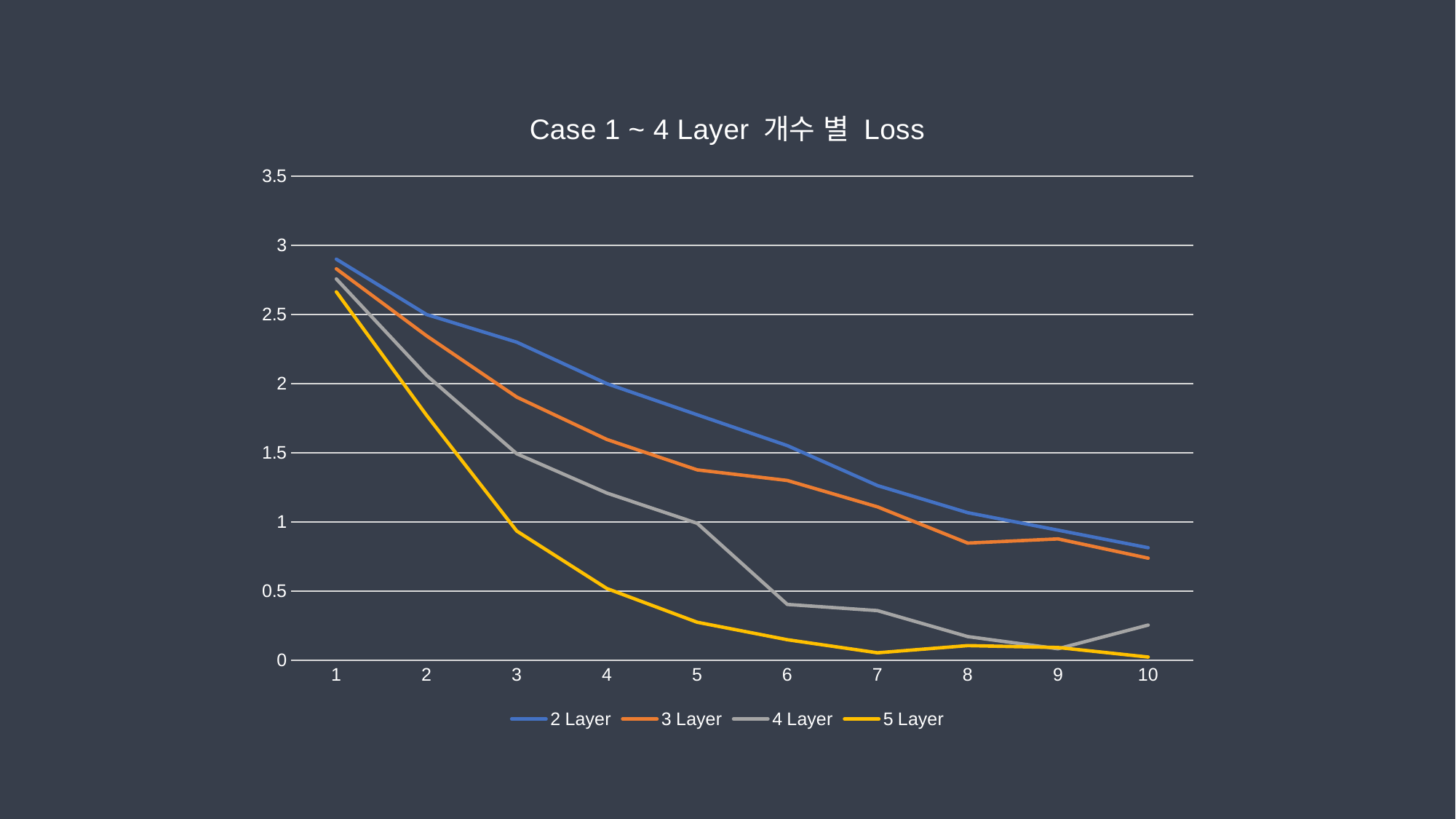

### Chart: Case 1 ~ 4 Layer 개수 별 Loss

| Category | 2 Layer | 3 Layer | 4 Layer | 5 Layer |
|---|---|---|---|---|
| 1 | 2.9 | 2.8301 | 2.7571 | 2.6638 |
| 2 | 2.5 | 2.3463 | 2.0605 | 1.7719 |
| 3 | 2.3 | 1.9032 | 1.4936 | 0.9351 |
| 4 | 2.0 | 1.5965 | 1.2093 | 0.5192 |
| 5 | 1.7752 | 1.3771 | 0.9913 | 0.2759 |
| 6 | 1.5522 | 1.3002 | 0.4048 | 0.1496 |
| 7 | 1.2633 | 1.1096 | 0.36 | 0.0551 |
| 8 | 1.0676 | 0.8481 | 0.1724 | 0.1071 |
| 9 | 0.9416 | 0.8782 | 0.0845 | 0.0935 |
| 10 | 0.8145 | 0.7388 | 0.2556 | 0.0243 |